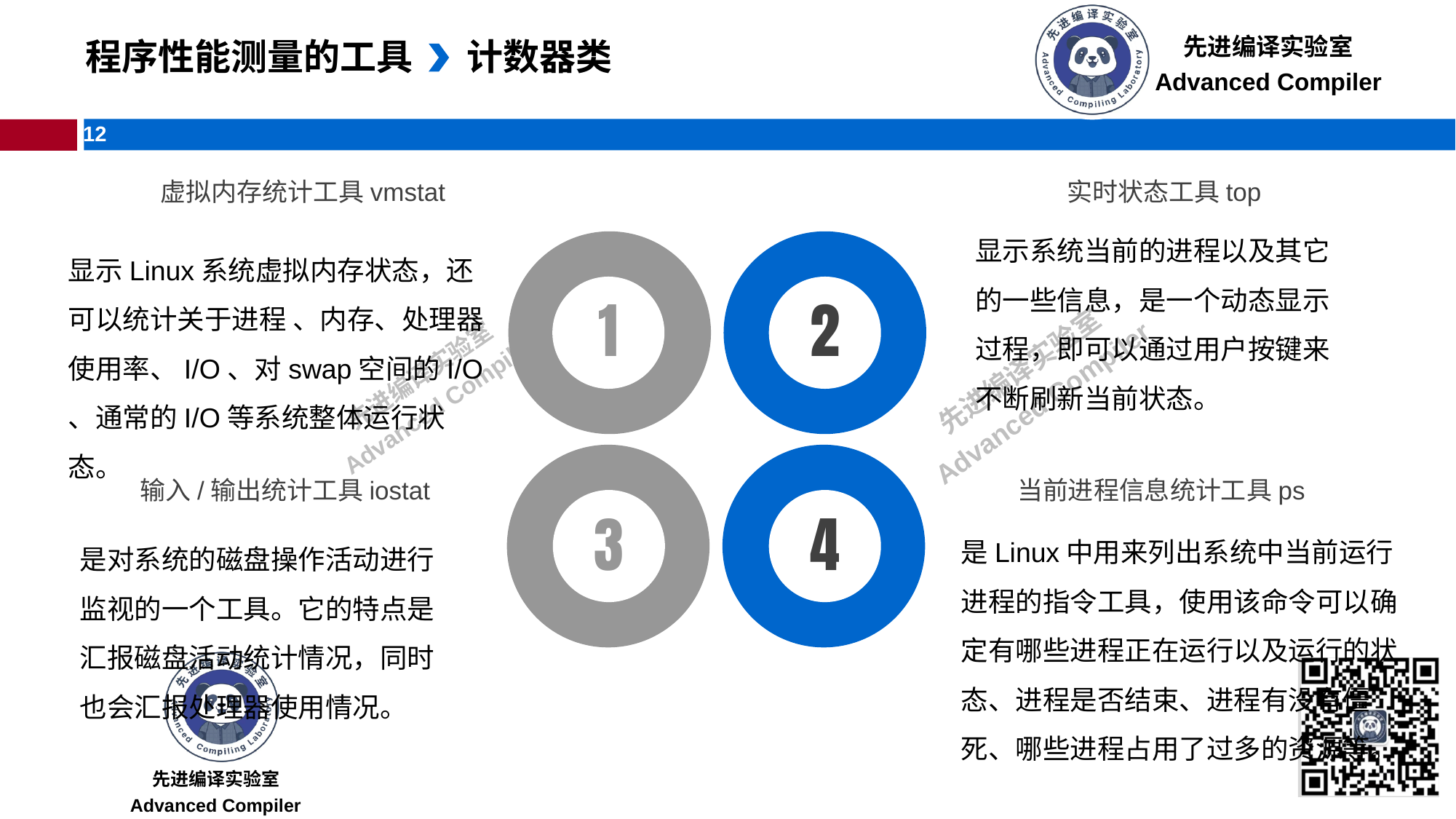

程序性能测量的工具
计数器类

虚拟内存统计工具vmstat
显示Linux系统虚拟内存状态，还可以统计关于进程 、内存、处理器使用率、I/O、对swap空间的I/O、通常的I/O等系统整体运行状态。
输入/输出统计工具iostat
是对系统的磁盘操作活动进行监视的一个工具。它的特点是汇报磁盘活动统计情况，同时也会汇报处理器使用情况。
实时状态工具top
显示系统当前的进程以及其它的一些信息，是一个动态显示过程，即可以通过用户按键来不断刷新当前状态。
当前进程信息统计工具ps
是Linux中用来列出系统中当前运行进程的指令工具，使用该命令可以确定有哪些进程正在运行以及运行的状态、进程是否结束、进程有没有僵死、哪些进程占用了过多的资源等。

1

2

3

4